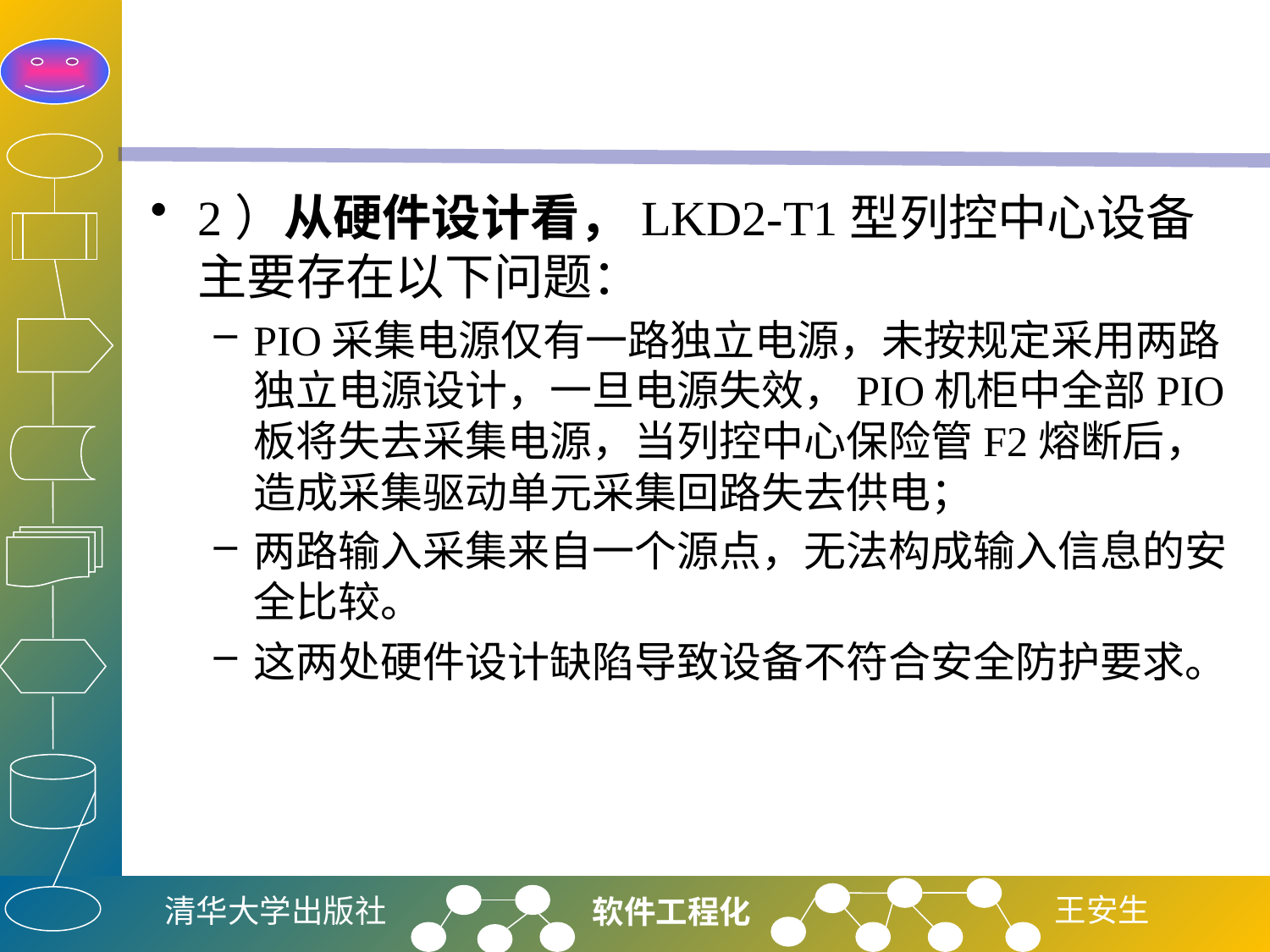

#
2）从硬件设计看，LKD2-T1型列控中心设备主要存在以下问题：
PIO采集电源仅有一路独立电源，未按规定采用两路独立电源设计，一旦电源失效，PIO机柜中全部PIO板将失去采集电源，当列控中心保险管F2熔断后，造成采集驱动单元采集回路失去供电；
两路输入采集来自一个源点，无法构成输入信息的安全比较。
这两处硬件设计缺陷导致设备不符合安全防护要求。